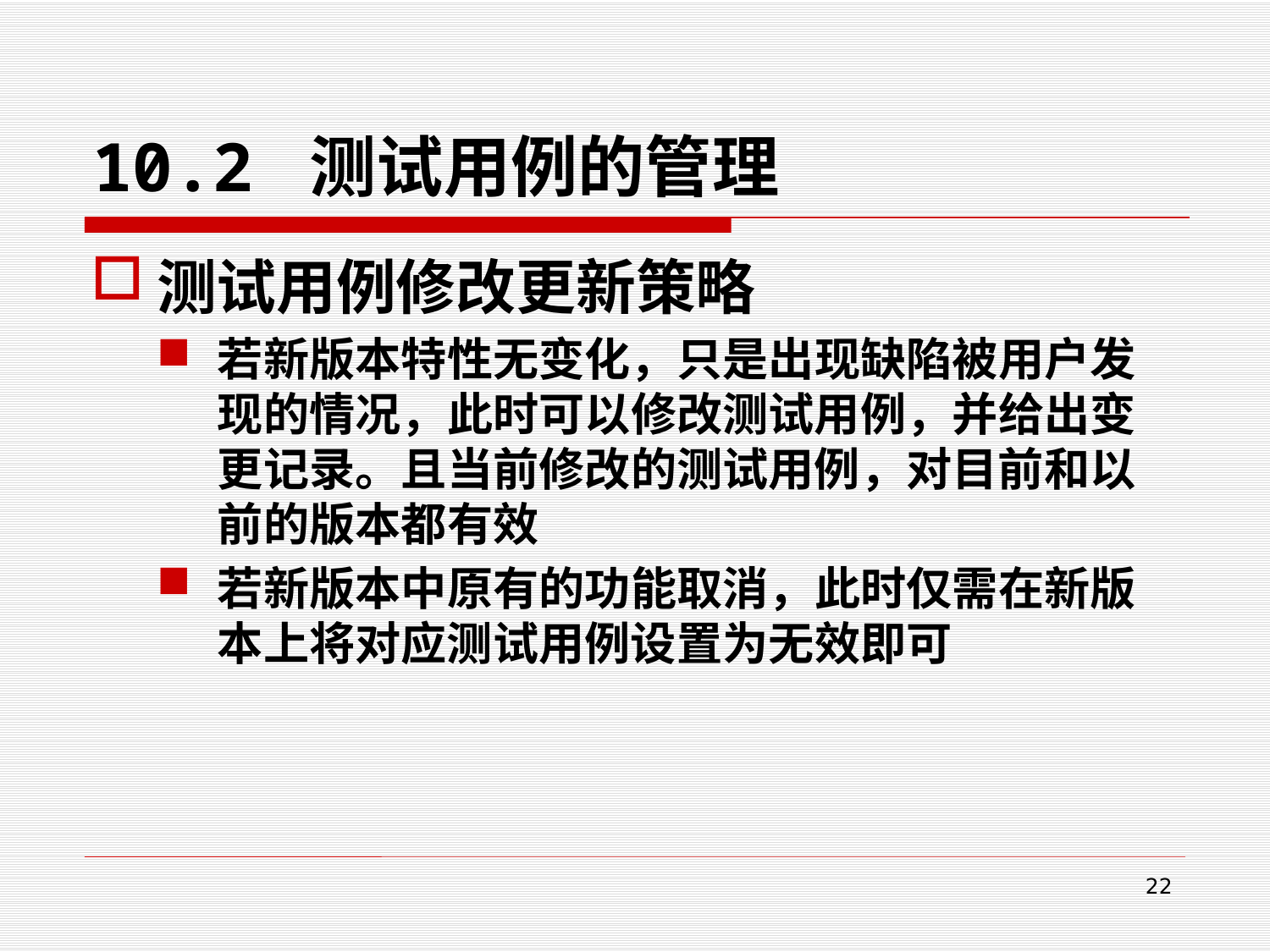

# 10.2 测试用例的管理
测试用例修改更新策略
若新版本特性无变化，只是出现缺陷被用户发现的情况，此时可以修改测试用例，并给出变更记录。且当前修改的测试用例，对目前和以前的版本都有效
若新版本中原有的功能取消，此时仅需在新版本上将对应测试用例设置为无效即可
22